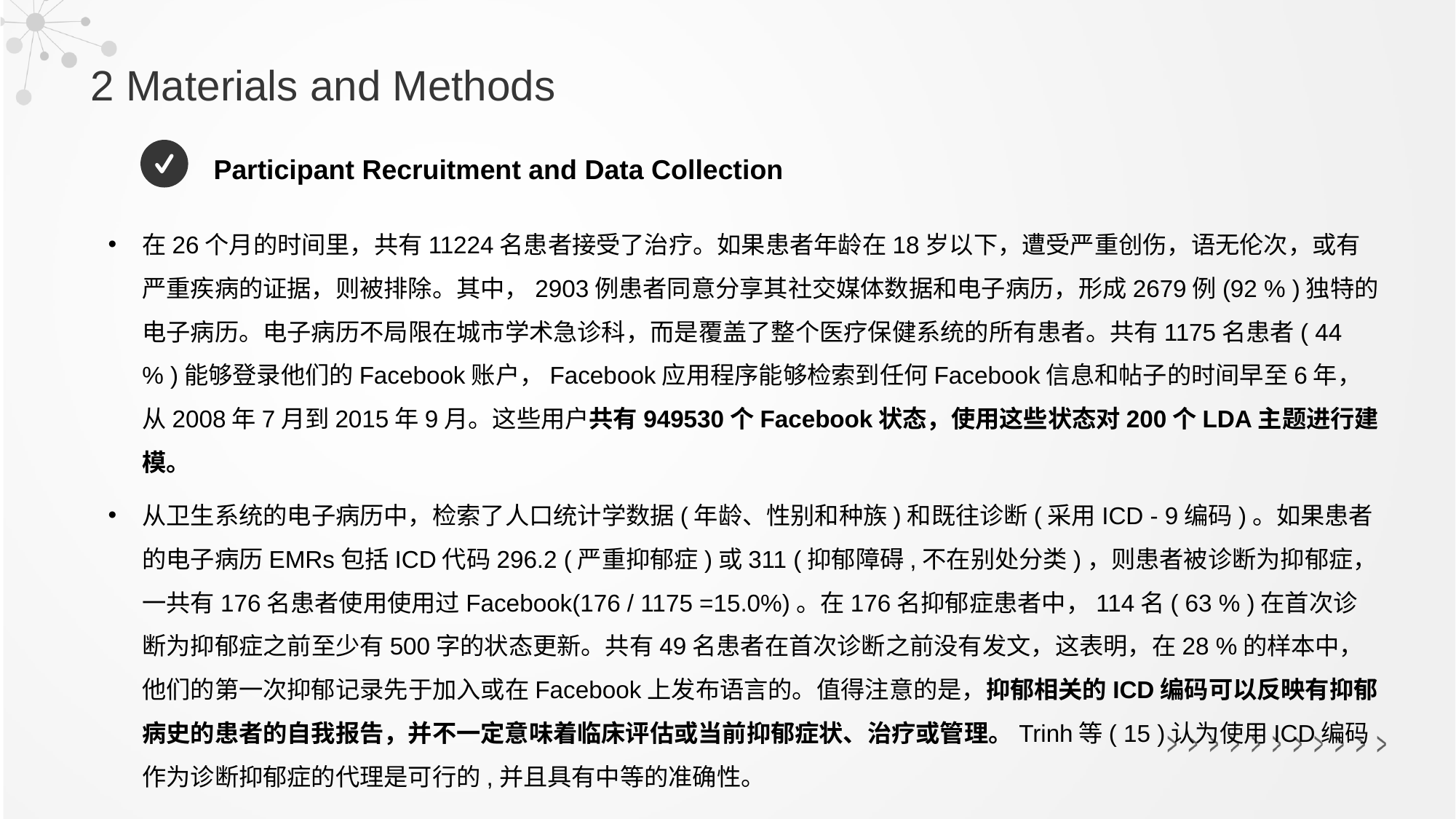

2 Materials and Methods
Participant Recruitment and Data Collection

在26个月的时间里，共有11224名患者接受了治疗。如果患者年龄在18岁以下，遭受严重创伤，语无伦次，或有严重疾病的证据，则被排除。其中，2903例患者同意分享其社交媒体数据和电子病历，形成2679例(92 % )独特的电子病历。电子病历不局限在城市学术急诊科，而是覆盖了整个医疗保健系统的所有患者。共有1175名患者( 44 % )能够登录他们的Facebook账户，Facebook应用程序能够检索到任何Facebook信息和帖子的时间早至6年，从2008年7月到2015年9月。这些用户共有949530个Facebook状态，使用这些状态对200个LDA主题进行建模。
从卫生系统的电子病历中，检索了人口统计学数据(年龄、性别和种族)和既往诊断(采用ICD - 9编码)。如果患者的电子病历EMRs包括ICD代码296.2 (严重抑郁症)或311 (抑郁障碍,不在别处分类)，则患者被诊断为抑郁症，一共有176名患者使用使用过Facebook(176 / 1175 =15.0%)。在176名抑郁症患者中，114名( 63 % )在首次诊断为抑郁症之前至少有500字的状态更新。共有49名患者在首次诊断之前没有发文，这表明，在28 %的样本中，他们的第一次抑郁记录先于加入或在Facebook上发布语言的。值得注意的是，抑郁相关的ICD编码可以反映有抑郁病史的患者的自我报告，并不一定意味着临床评估或当前抑郁症状、治疗或管理。Trinh等( 15 )认为使用ICD编码作为诊断抑郁症的代理是可行的,并且具有中等的准确性。